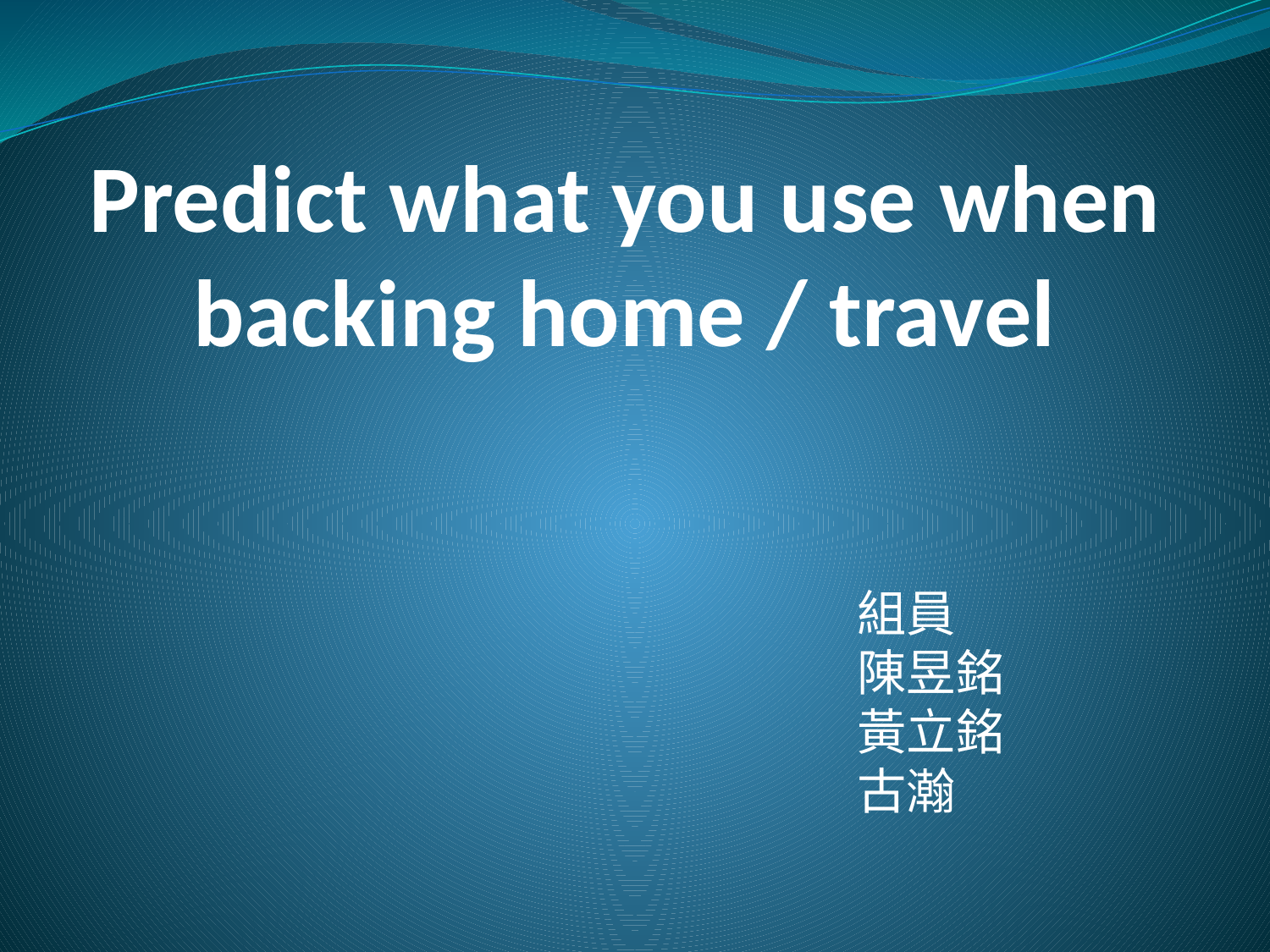

# Predict what you use when backing home / travel
組員
陳昱銘
黃立銘
古瀚